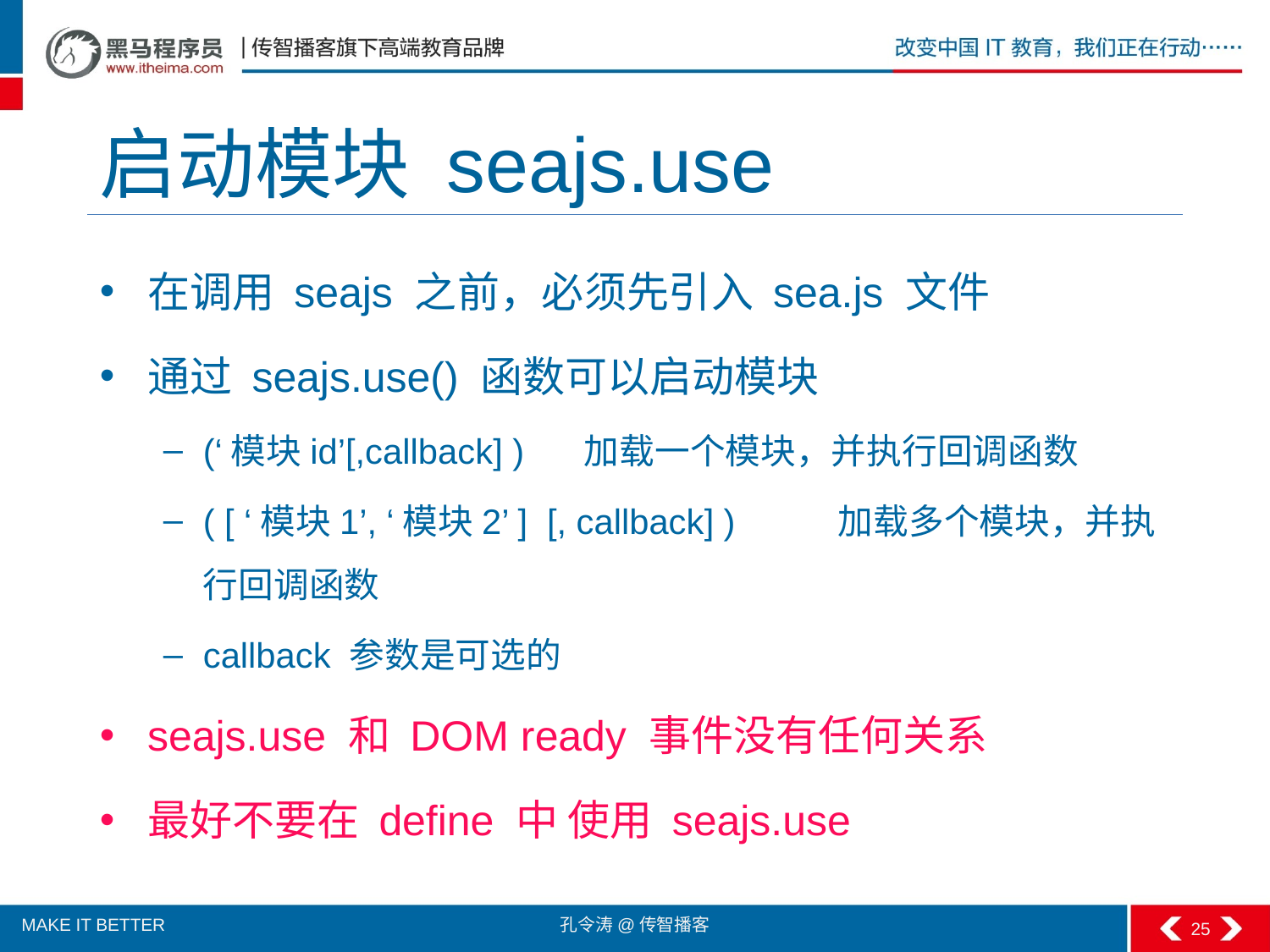

# 启动模块 seajs.use
在调用 seajs 之前，必须先引入 sea.js 文件
通过 seajs.use() 函数可以启动模块
(‘模块id’[,callback] )	加载一个模块，并执行回调函数
( [ ‘模块1’, ‘模块2’ ]  [, callback] )	加载多个模块，并执行回调函数
callback 参数是可选的
seajs.use 和 DOM ready 事件没有任何关系
最好不要在 define 中 使用 seajs.use
25
孔令涛@传智播客
MAKE IT BETTER